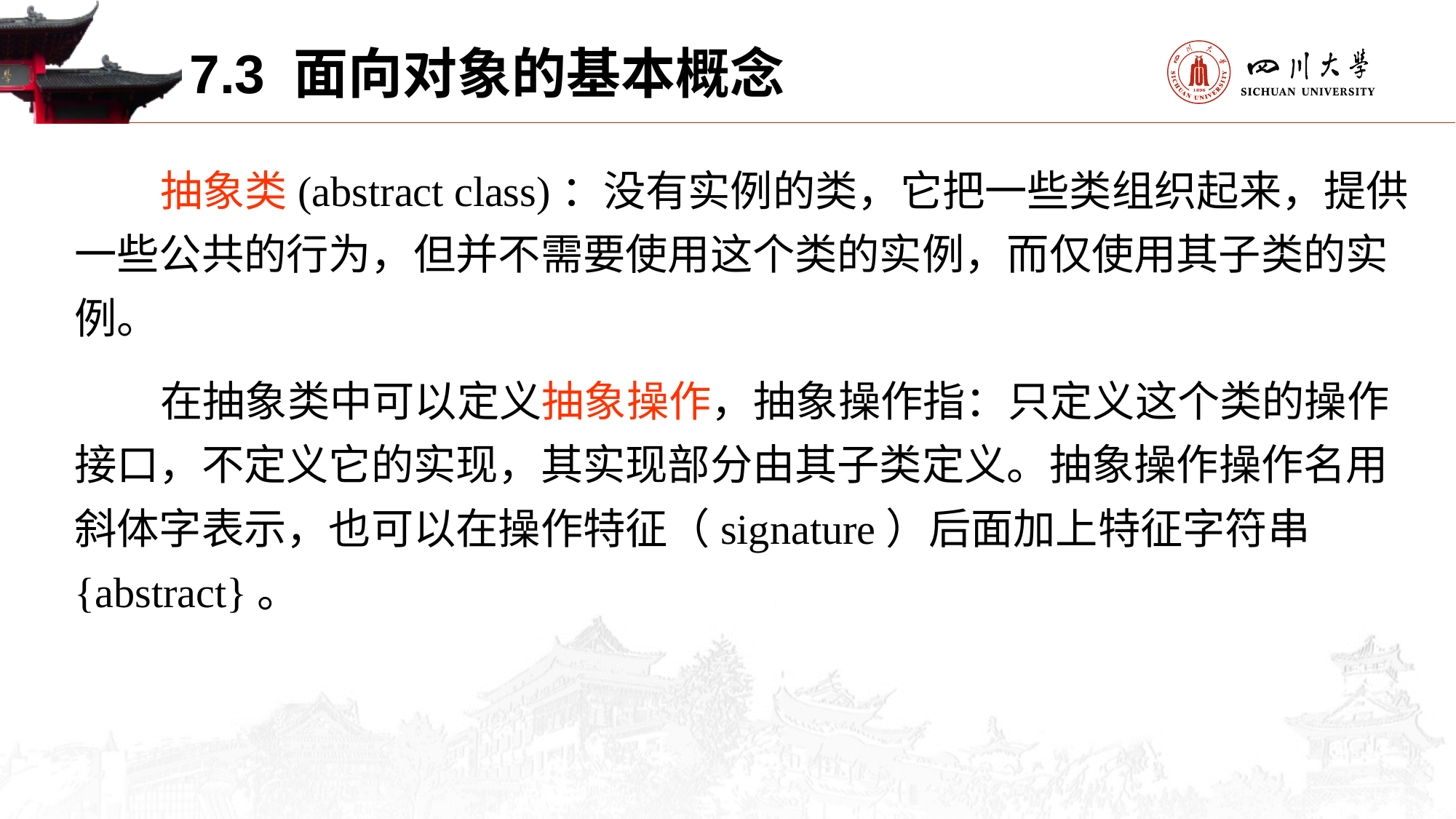

7.3 面向对象的基本概念

  抽象类(abstract class)：没有实例的类，它把一些类组织起来，提供一些公共的行为，但并不需要使用这个类的实例，而仅使用其子类的实例。
  在抽象类中可以定义抽象操作，抽象操作指：只定义这个类的操作接口，不定义它的实现，其实现部分由其子类定义。抽象操作操作名用斜体字表示，也可以在操作特征（signature）后面加上特征字符串{abstract}。